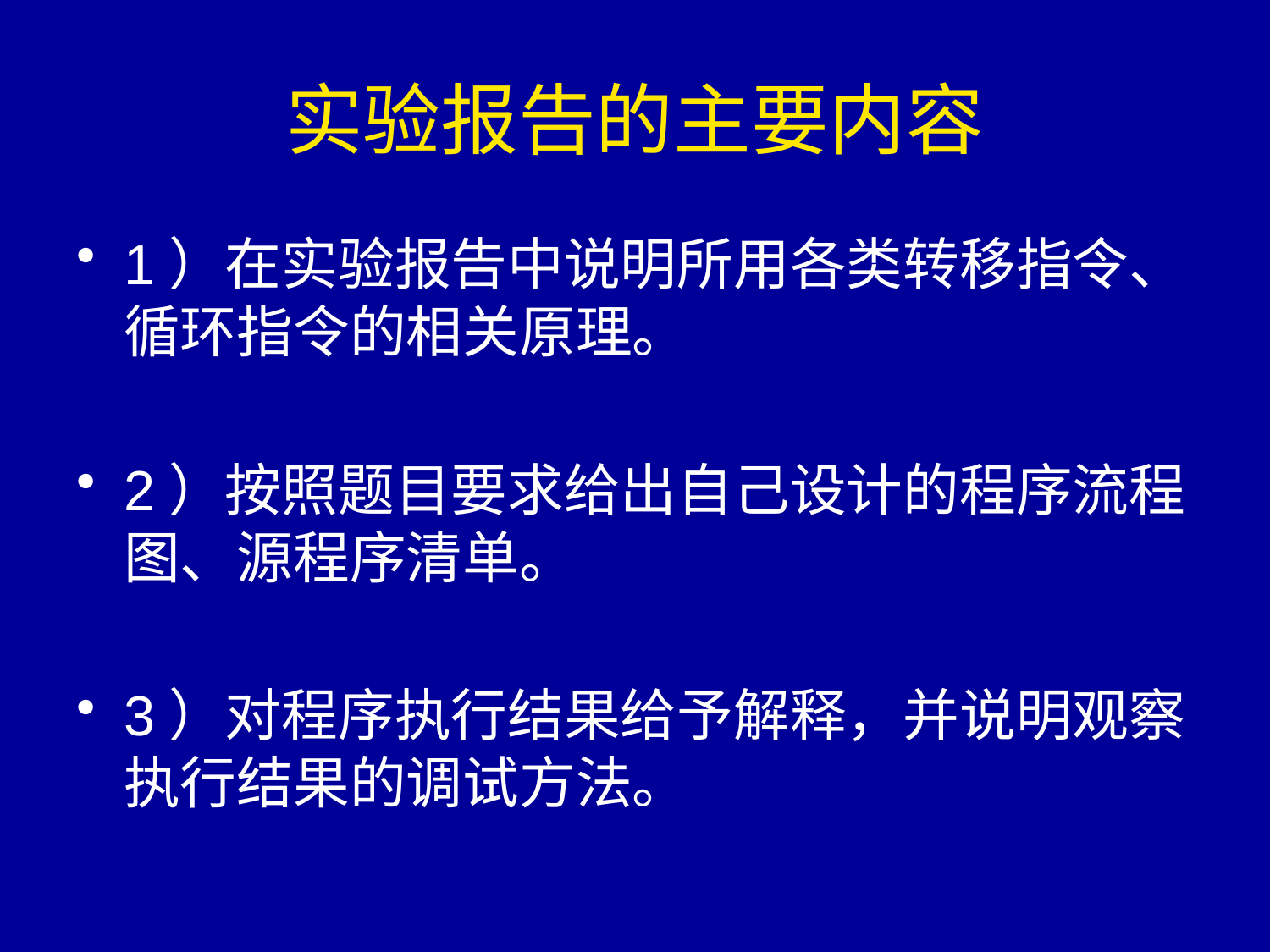

# 实验报告的主要内容
1）在实验报告中说明所用各类转移指令、循环指令的相关原理。

2）按照题目要求给出自己设计的程序流程图、源程序清单。

3）对程序执行结果给予解释，并说明观察执行结果的调试方法。